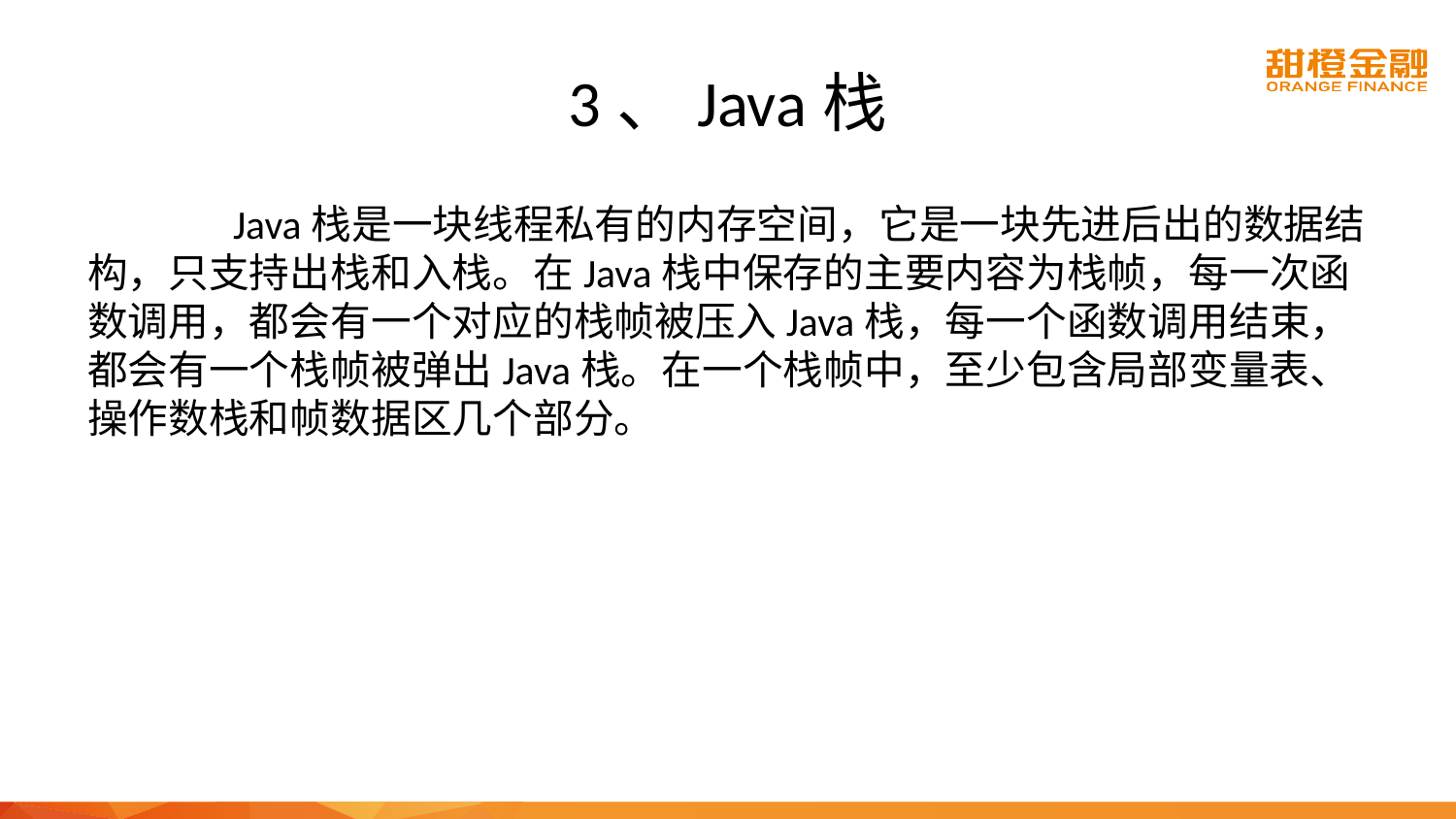

# 3、Java栈
	Java栈是一块线程私有的内存空间，它是一块先进后出的数据结构，只支持出栈和入栈。在Java栈中保存的主要内容为栈帧，每一次函数调用，都会有一个对应的栈帧被压入Java栈，每一个函数调用结束，都会有一个栈帧被弹出Java栈。在一个栈帧中，至少包含局部变量表、操作数栈和帧数据区几个部分。